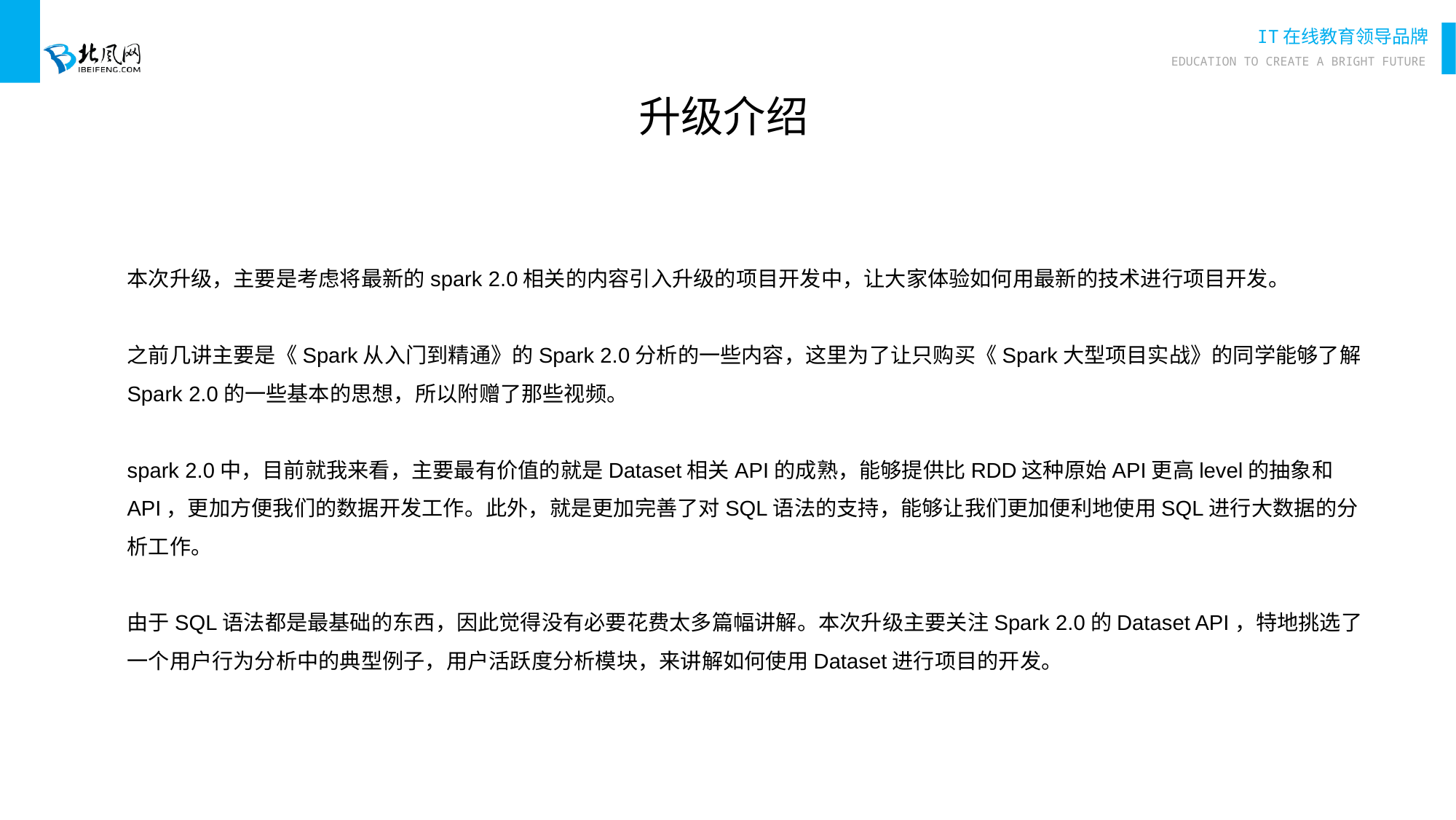

升级介绍
本次升级，主要是考虑将最新的spark 2.0相关的内容引入升级的项目开发中，让大家体验如何用最新的技术进行项目开发。

之前几讲主要是《Spark从入门到精通》的Spark 2.0分析的一些内容，这里为了让只购买《Spark大型项目实战》的同学能够了解Spark 2.0的一些基本的思想，所以附赠了那些视频。

spark 2.0中，目前就我来看，主要最有价值的就是Dataset相关API的成熟，能够提供比RDD这种原始API更高level的抽象和API，更加方便我们的数据开发工作。此外，就是更加完善了对SQL语法的支持，能够让我们更加便利地使用SQL进行大数据的分析工作。

由于SQL语法都是最基础的东西，因此觉得没有必要花费太多篇幅讲解。本次升级主要关注Spark 2.0的Dataset API，特地挑选了一个用户行为分析中的典型例子，用户活跃度分析模块，来讲解如何使用Dataset进行项目的开发。